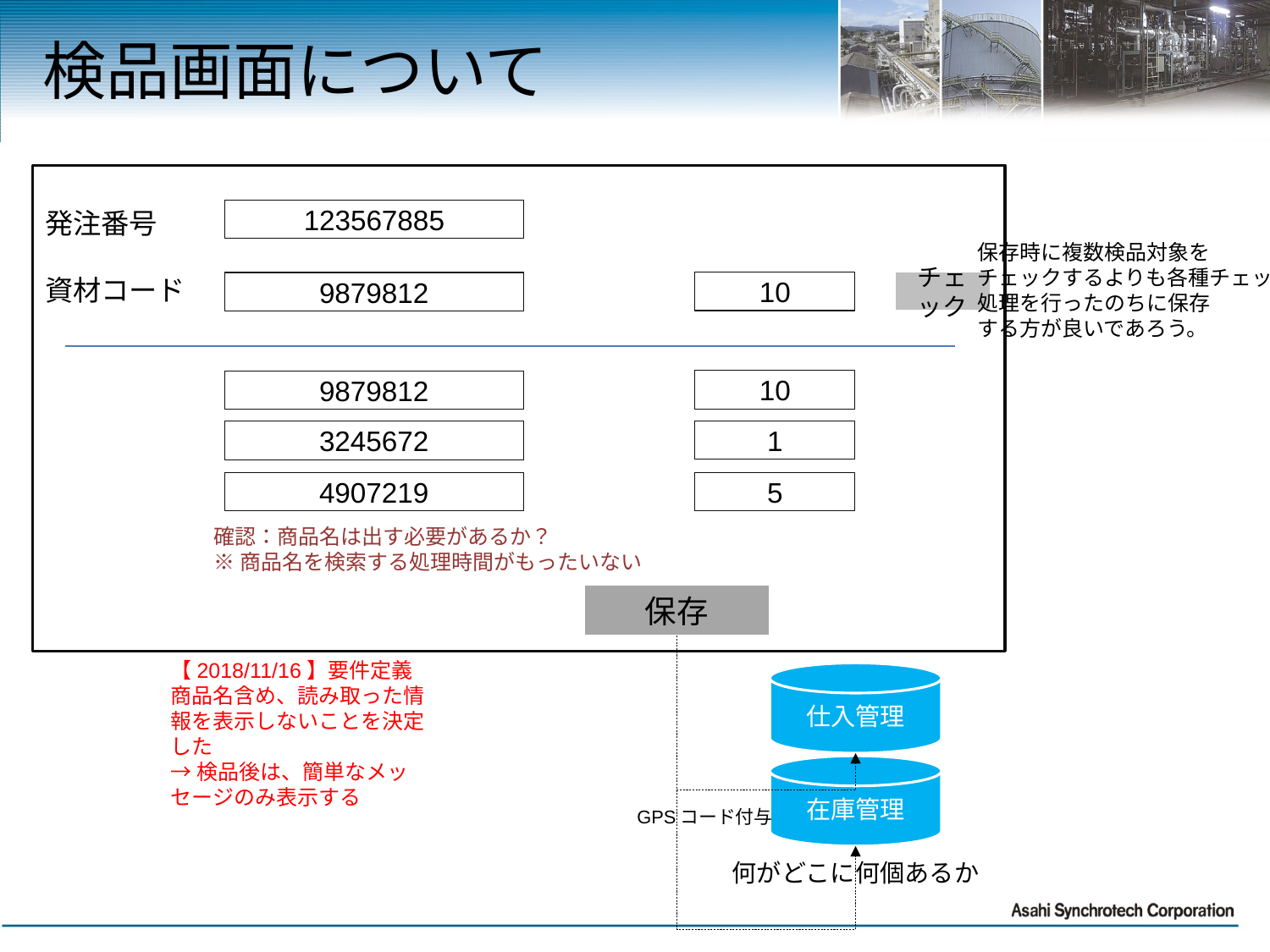

# 検品画面について

発注番号

資材コード                                           数量
123567885
保存時に複数検品対象を
チェックするよりも各種チェック
処理を行ったのちに保存
する方が良いであろう。
10
チェック
9879812
10
9879812
1
3245672
5
4907219
確認：商品名は出す必要があるか？
※商品名を検索する処理時間がもったいない
保存
【2018/11/16】要件定義
商品名含め、読み取った情報を表示しないことを決定した
→検品後は、簡単なメッセージのみ表示する
仕入管理
在庫管理
GPSコード付与
何がどこに何個あるか